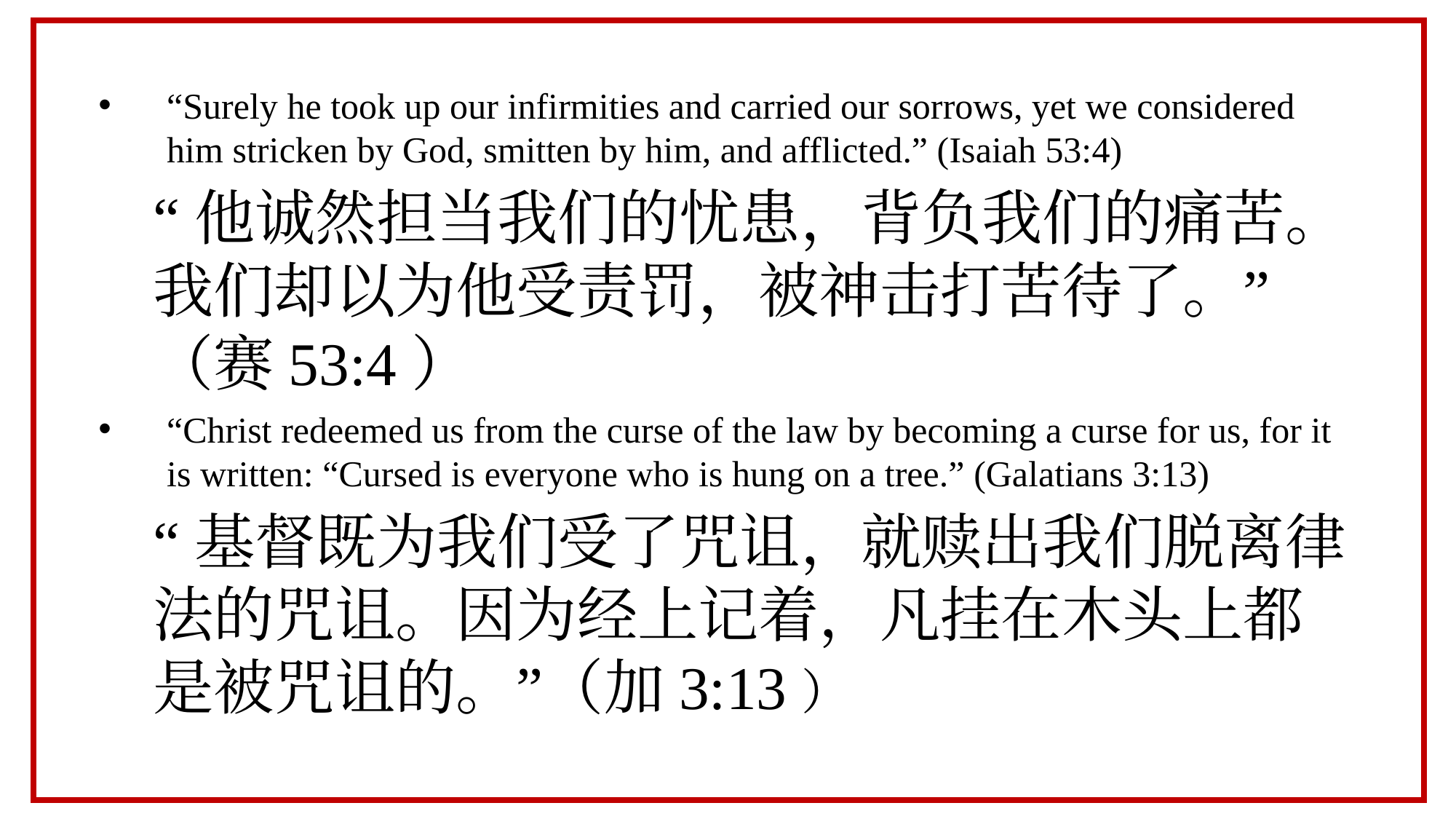

“Surely he took up our infirmities and carried our sorrows, yet we considered him stricken by God, smitten by him, and afflicted.” (Isaiah 53:4)
“他诚然担当我们的忧患，背负我们的痛苦。我们却以为他受责罚，被神击打苦待了。”（赛53:4）
“Christ redeemed us from the curse of the law by becoming a curse for us, for it is written: “Cursed is everyone who is hung on a tree.” (Galatians 3:13)
“基督既为我们受了咒诅，就赎出我们脱离律法的咒诅。因为经上记着，凡挂在木头上都是被咒诅的。”（加3:13）